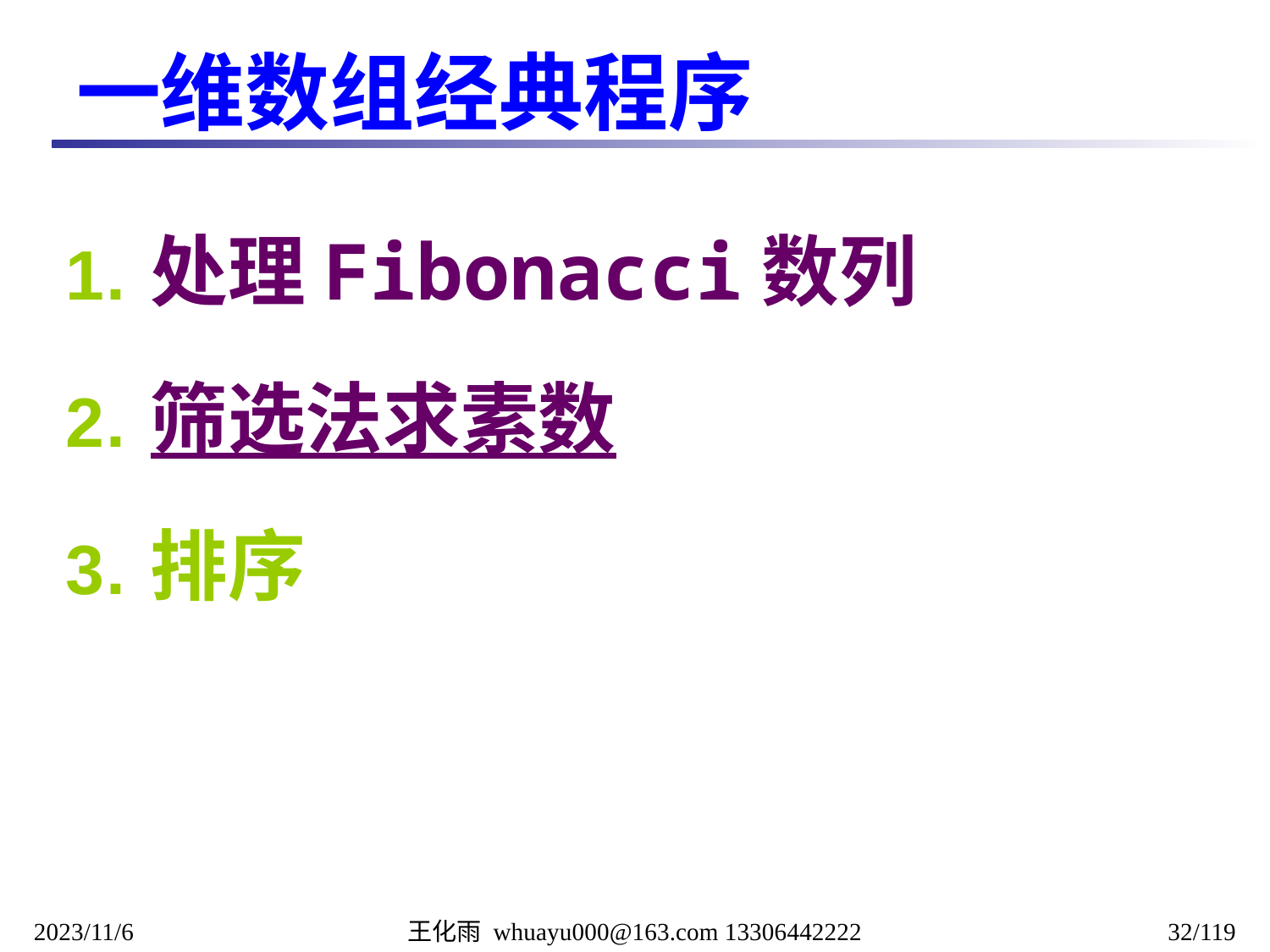

# 一维数组经典程序
处理Fibonacci数列
筛选法求素数
排序
2023/11/6
32/119
王化雨 whuayu000@163.com 13306442222